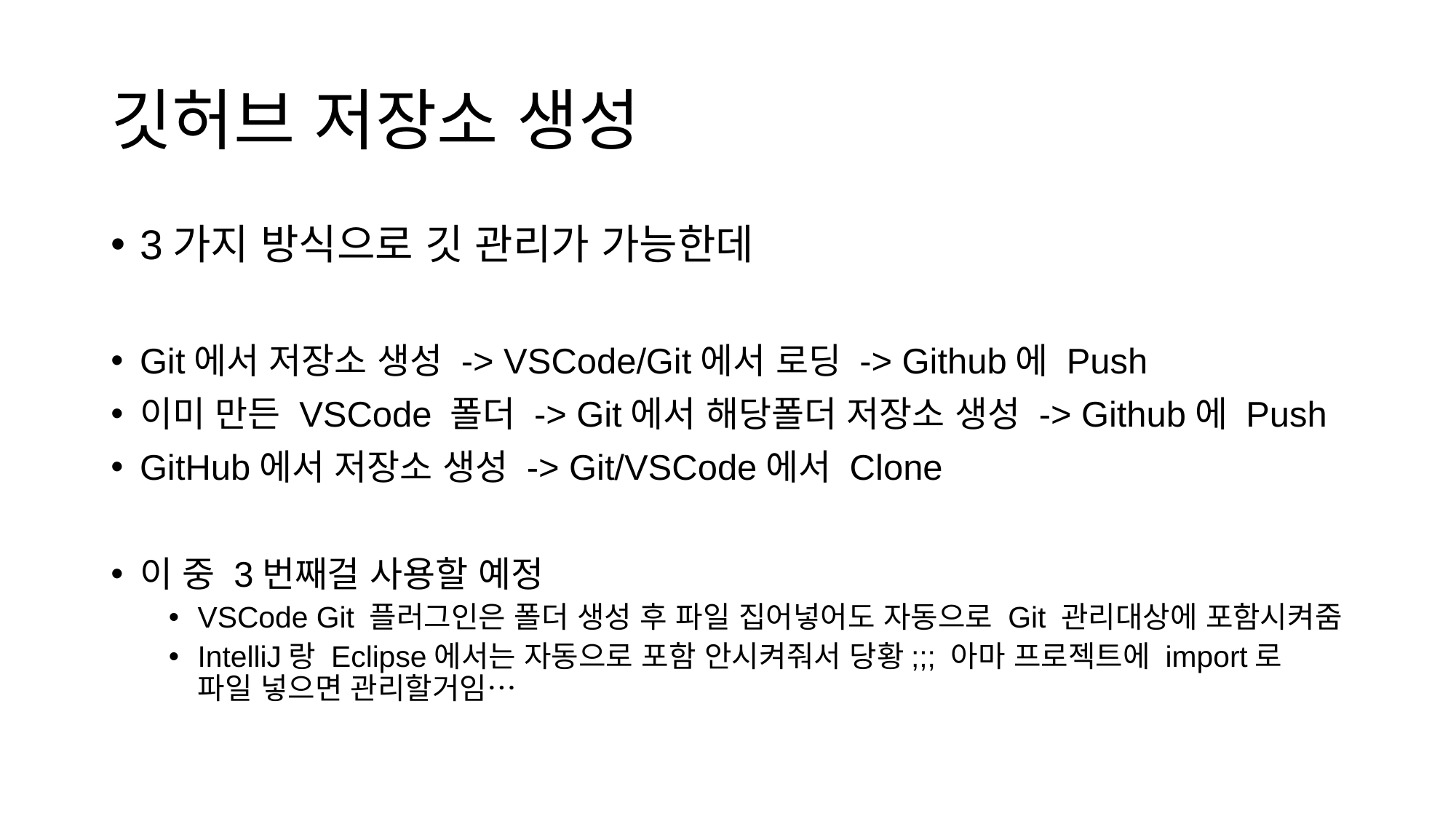

# 깃허브 저장소 생성
3가지 방식으로 깃 관리가 가능한데

Git에서 저장소 생성 -> VSCode/Git에서 로딩 -> Github에 Push
이미 만든 VSCode 폴더 -> Git에서 해당폴더 저장소 생성 -> Github에 Push
GitHub에서 저장소 생성 -> Git/VSCode에서 Clone

이 중 3번째걸 사용할 예정
VSCode Git 플러그인은 폴더 생성 후 파일 집어넣어도 자동으로 Git 관리대상에 포함시켜줌
IntelliJ랑 Eclipse에서는 자동으로 포함 안시켜줘서 당황;;; 아마 프로젝트에 import로 파일 넣으면 관리할거임…